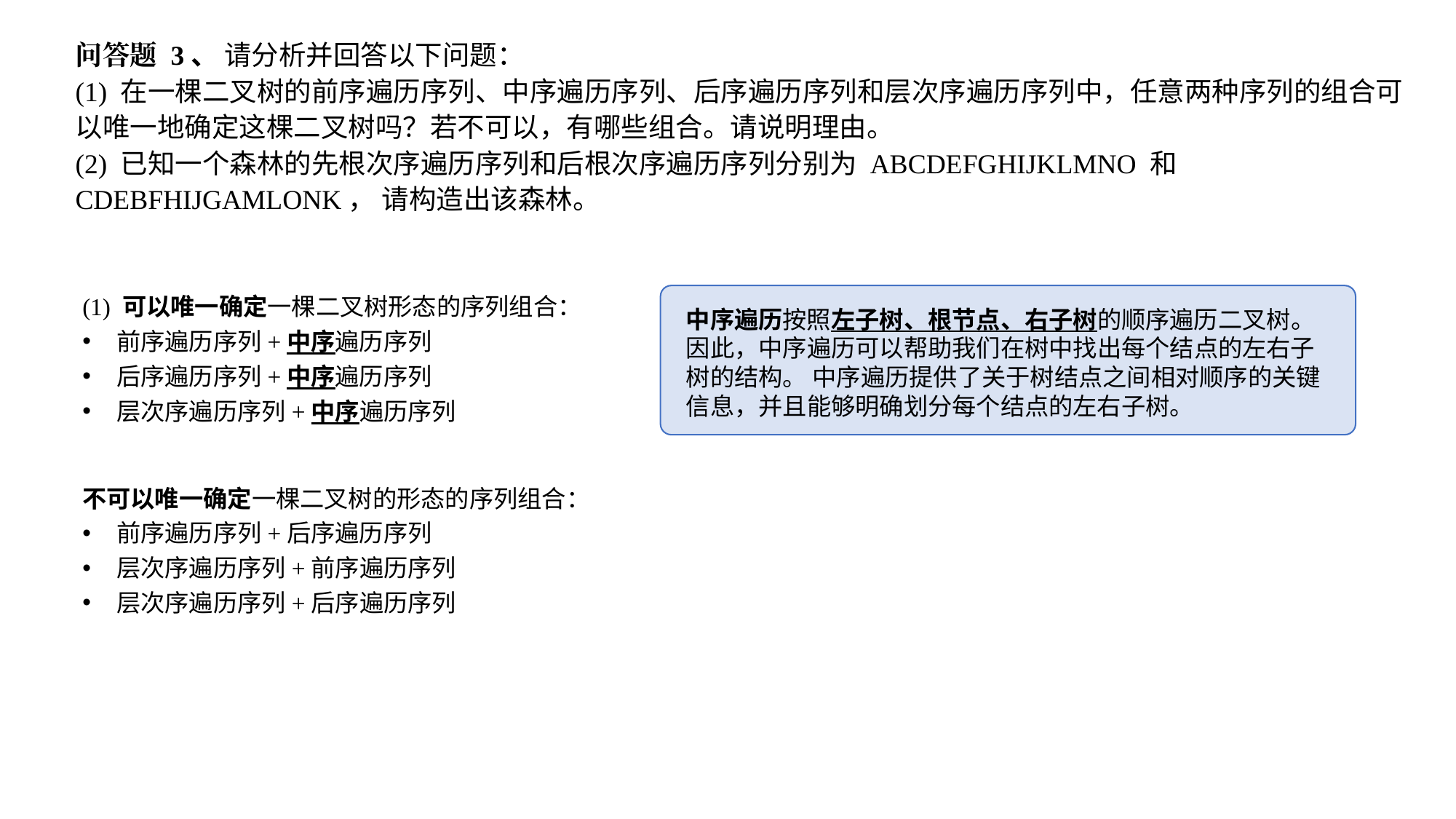

问答题 3、 请分析并回答以下问题：
(1) 在一棵二叉树的前序遍历序列、中序遍历序列、后序遍历序列和层次序遍历序列中，任意两种序列的组合可以唯一地确定这棵二叉树吗？若不可以，有哪些组合。请说明理由。
(2) 已知一个森林的先根次序遍历序列和后根次序遍历序列分别为 ABCDEFGHIJKLMNO 和 CDEBFHIJGAMLONK， 请构造出该森林。

(1) 可以唯一确定一棵二叉树形态的序列组合：
前序遍历序列+中序遍历序列
后序遍历序列+中序遍历序列
层次序遍历序列+中序遍历序列

不可以唯一确定一棵二叉树的形态的序列组合：
前序遍历序列+后序遍历序列
层次序遍历序列+前序遍历序列
层次序遍历序列+后序遍历序列
中序遍历按照左子树、根节点、右子树的顺序遍历二叉树。因此，中序遍历可以帮助我们在树中找出每个结点的左右子树的结构。 中序遍历提供了关于树结点之间相对顺序的关键信息，并且能够明确划分每个结点的左右子树。